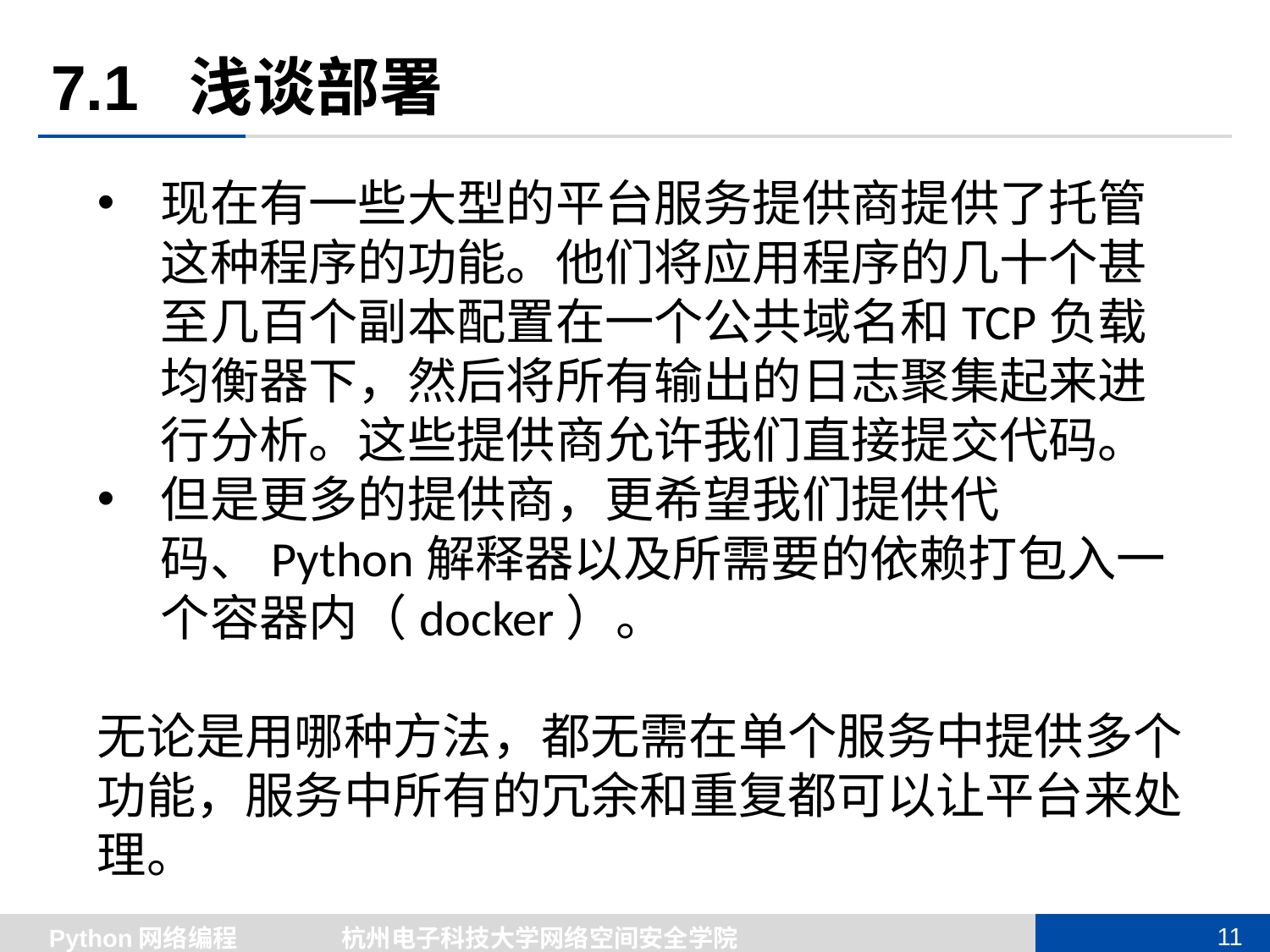

# 7.1  浅谈部署
现在有一些大型的平台服务提供商提供了托管这种程序的功能。他们将应用程序的几十个甚至几百个副本配置在一个公共域名和TCP负载均衡器下，然后将所有输出的日志聚集起来进行分析。这些提供商允许我们直接提交代码。
但是更多的提供商，更希望我们提供代码、Python解释器以及所需要的依赖打包入一个容器内（docker）。

无论是用哪种方法，都无需在单个服务中提供多个功能，服务中所有的冗余和重复都可以让平台来处理。